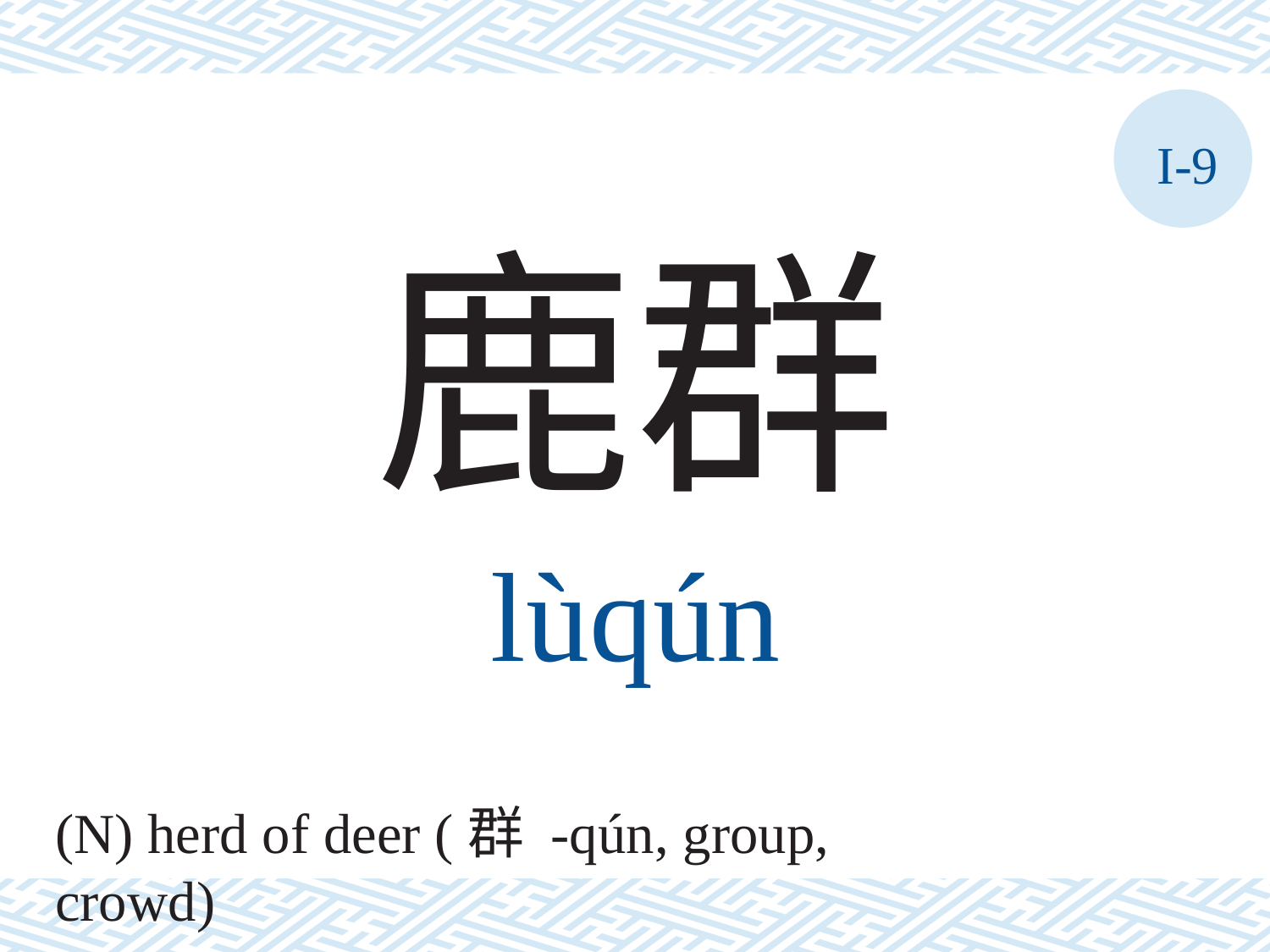

I-9
鹿群
lùqún
(N) herd of deer (群 -qún, group, crowd)